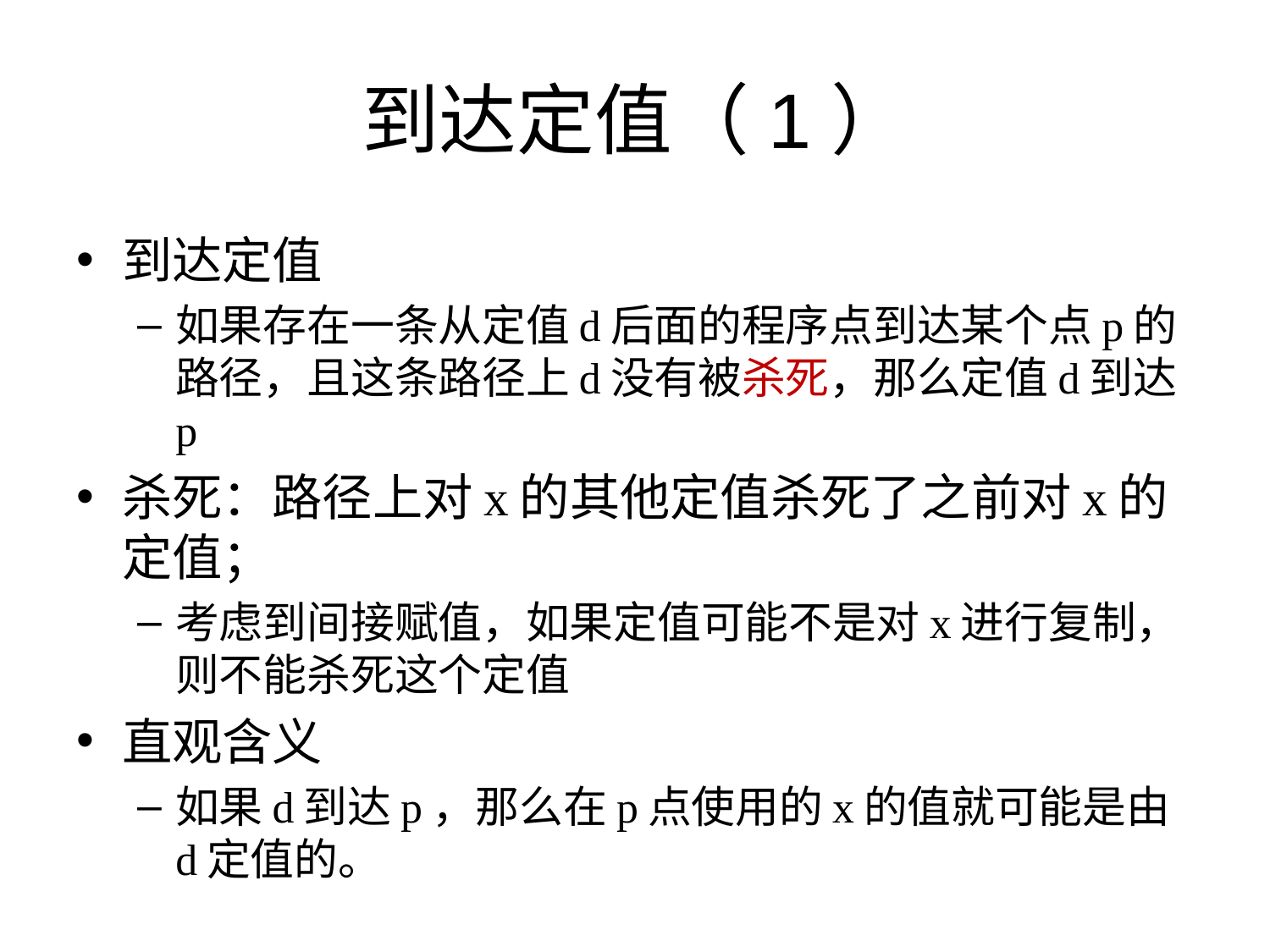

# 到达定值（1）
到达定值
如果存在一条从定值d后面的程序点到达某个点p的路径，且这条路径上d没有被杀死，那么定值d到达p
杀死：路径上对x的其他定值杀死了之前对x的定值；
考虑到间接赋值，如果定值可能不是对x进行复制，则不能杀死这个定值
直观含义
如果d到达p，那么在p点使用的x的值就可能是由d定值的。